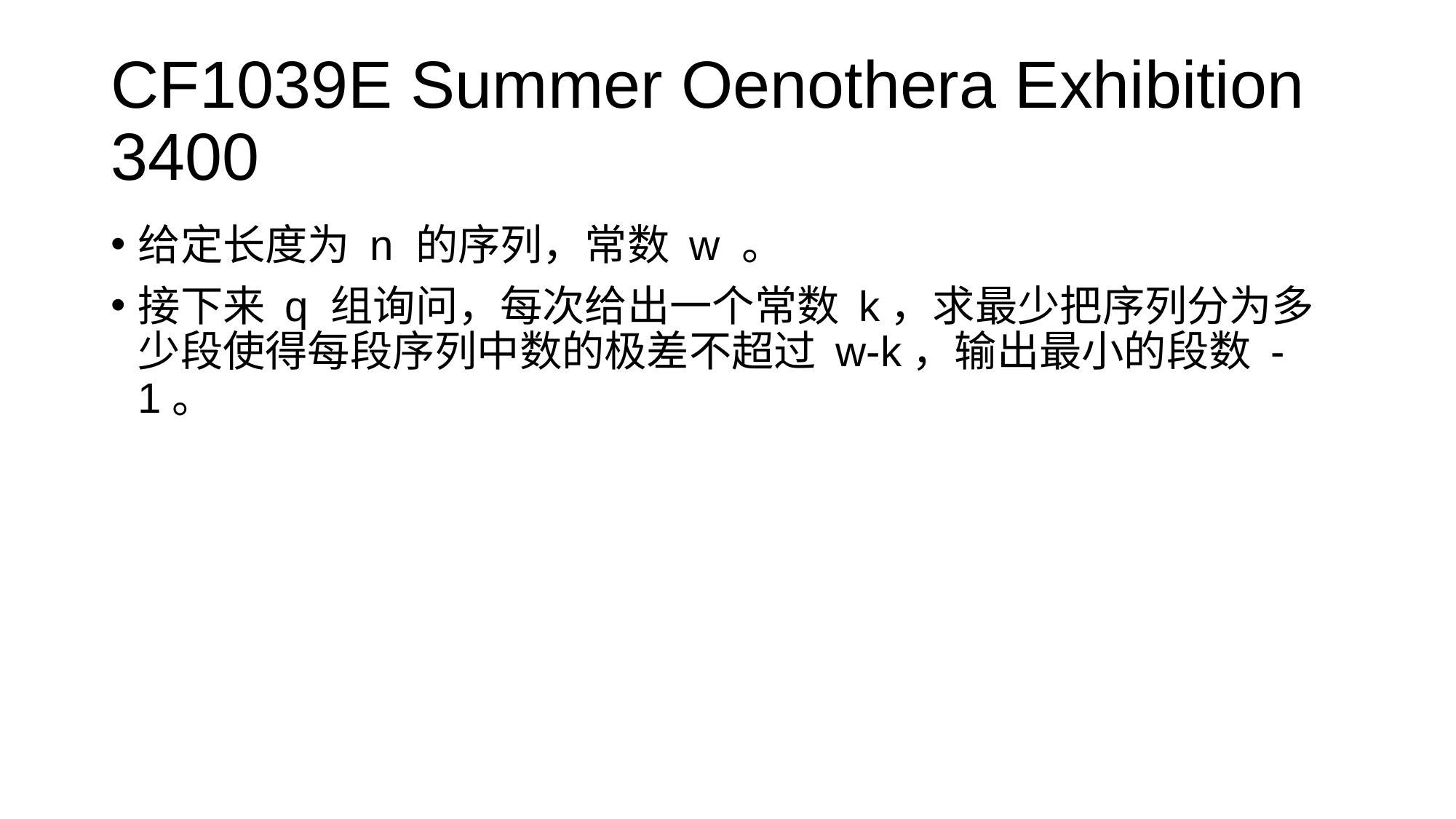

# CF1039E Summer Oenothera Exhibition 3400
给定长度为 n 的序列，常数 w 。
接下来 q 组询问，每次给出一个常数 k​，求最少把序列分为多少段使得每段序列中数的极差不超过 w-k​，输出最小的段数 -1。